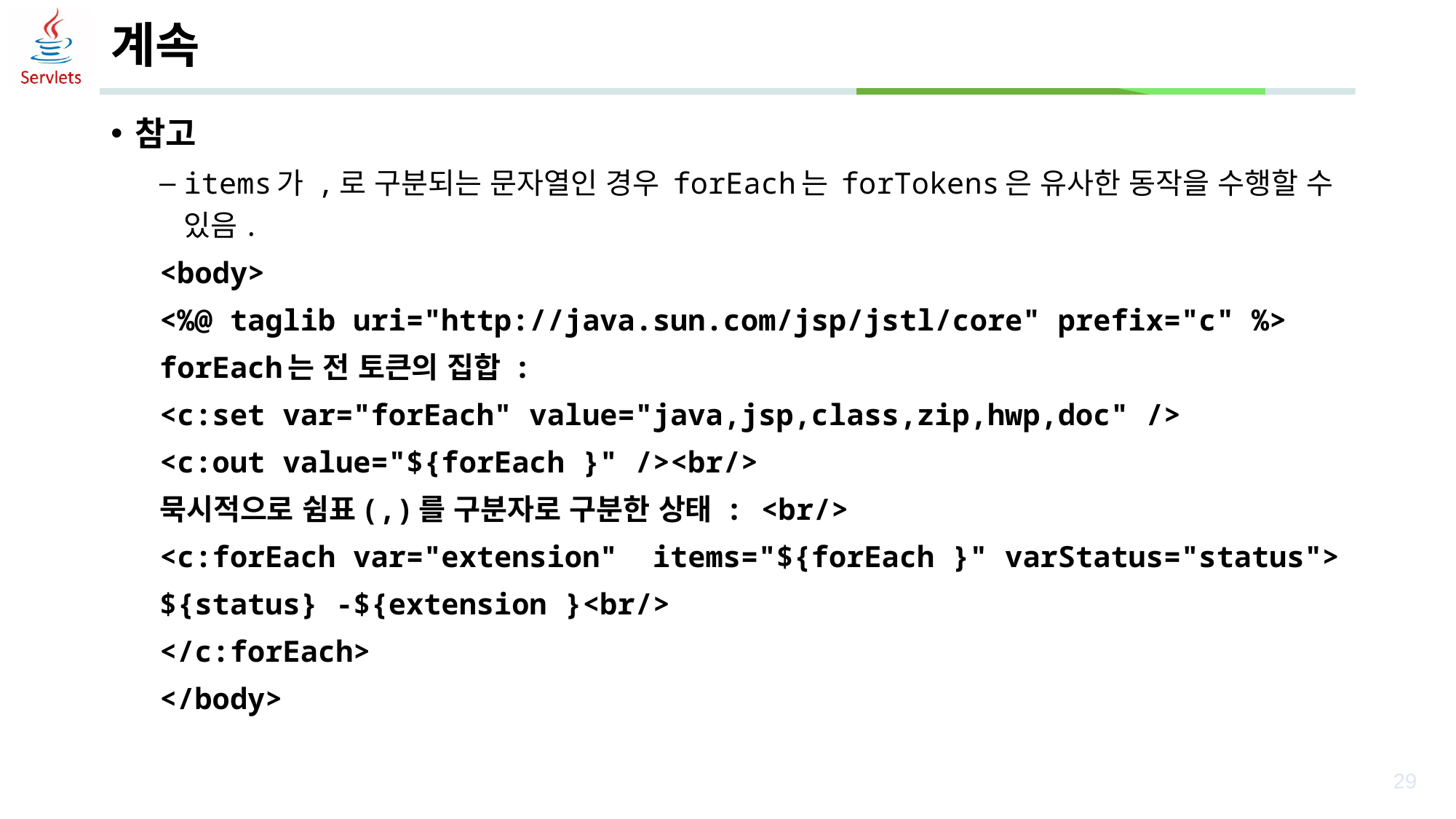

# 계속
참고
items가 ,로 구분되는 문자열인 경우 forEach는 forTokens은 유사한 동작을 수행할 수 있음.
<body>
<%@ taglib uri="http://java.sun.com/jsp/jstl/core" prefix="c" %>
forEach는 전 토큰의 집합 :
<c:set var="forEach" value="java,jsp,class,zip,hwp,doc" />
<c:out value="${forEach }" /><br/>
묵시적으로 쉼표(,)를 구분자로 구분한 상태 : <br/>
<c:forEach var="extension"  items="${forEach }" varStatus="status">
	${status} -${extension }<br/>
</c:forEach>
</body>

29